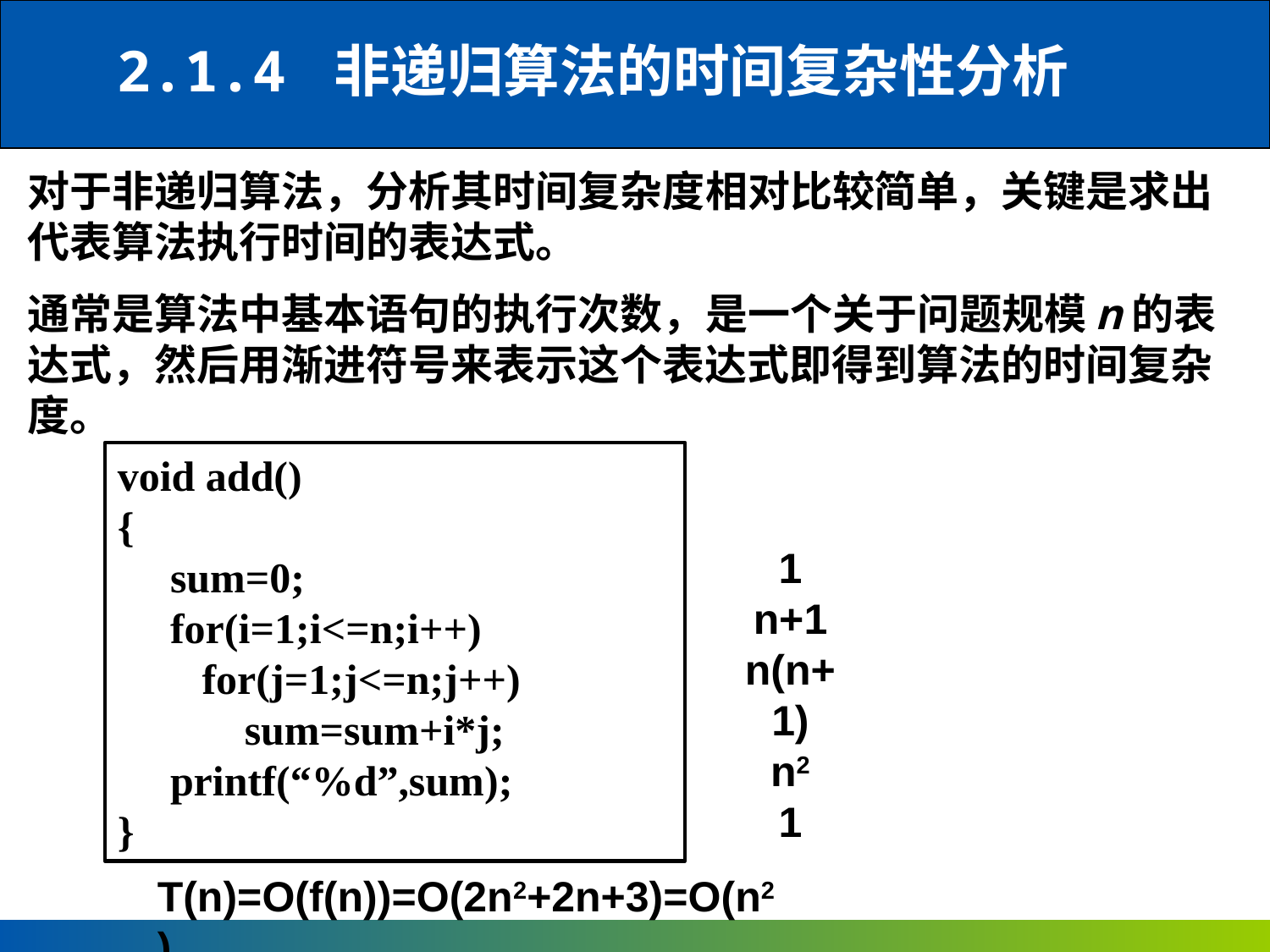

2.1.4 非递归算法的时间复杂性分析
对于非递归算法，分析其时间复杂度相对比较简单，关键是求出代表算法执行时间的表达式。
通常是算法中基本语句的执行次数，是一个关于问题规模n的表达式，然后用渐进符号来表示这个表达式即得到算法的时间复杂度。
void add()
{
     sum=0;
     for(i=1;i<=n;i++)
        for(j=1;j<=n;j++)
            sum=sum+i*j;
     printf(“%d”,sum);
}
1
n+1
n(n+1)
n2
1
T(n)=O(f(n))=O(2n2+2n+3)=O(n2)